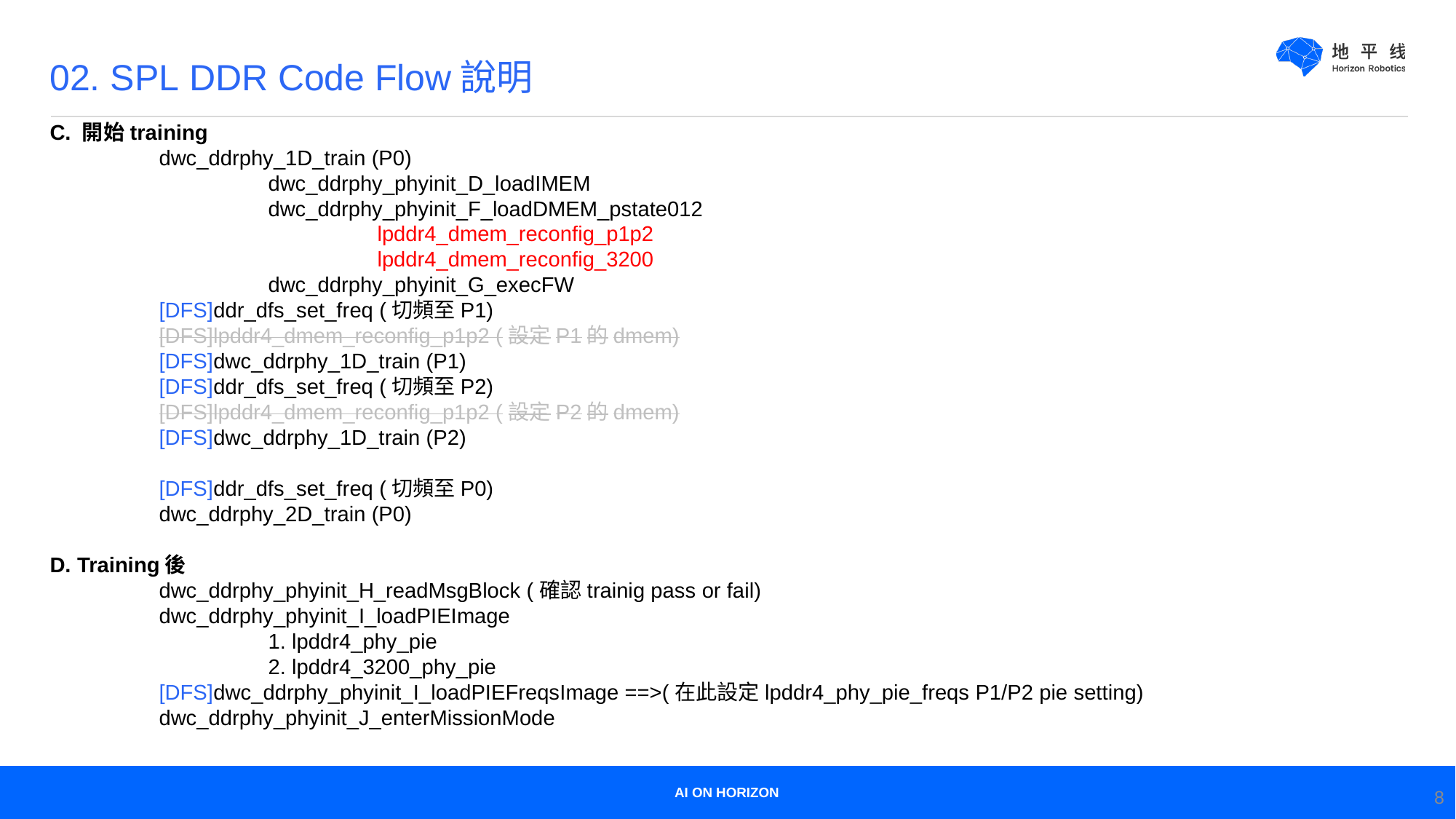

# 02. SPL DDR Code Flow說明
C. 開始training
	dwc_ddrphy_1D_train (P0)
		dwc_ddrphy_phyinit_D_loadIMEM
		dwc_ddrphy_phyinit_F_loadDMEM_pstate012
			lpddr4_dmem_reconfig_p1p2
			lpddr4_dmem_reconfig_3200
		dwc_ddrphy_phyinit_G_execFW
	[DFS]ddr_dfs_set_freq (切頻至P1)
	[DFS]lpddr4_dmem_reconfig_p1p2 (設定P1的dmem)
	[DFS]dwc_ddrphy_1D_train (P1)
	[DFS]ddr_dfs_set_freq (切頻至P2)
	[DFS]lpddr4_dmem_reconfig_p1p2 (設定P2的dmem)
	[DFS]dwc_ddrphy_1D_train (P2)

	[DFS]ddr_dfs_set_freq (切頻至P0)
	dwc_ddrphy_2D_train (P0)

D. Training後
	dwc_ddrphy_phyinit_H_readMsgBlock (確認trainig pass or fail)
	dwc_ddrphy_phyinit_I_loadPIEImage
		1. lpddr4_phy_pie
		2. lpddr4_3200_phy_pie
	[DFS]dwc_ddrphy_phyinit_I_loadPIEFreqsImage ==>(在此設定lpddr4_phy_pie_freqs P1/P2 pie setting)
	dwc_ddrphy_phyinit_J_enterMissionMode

8